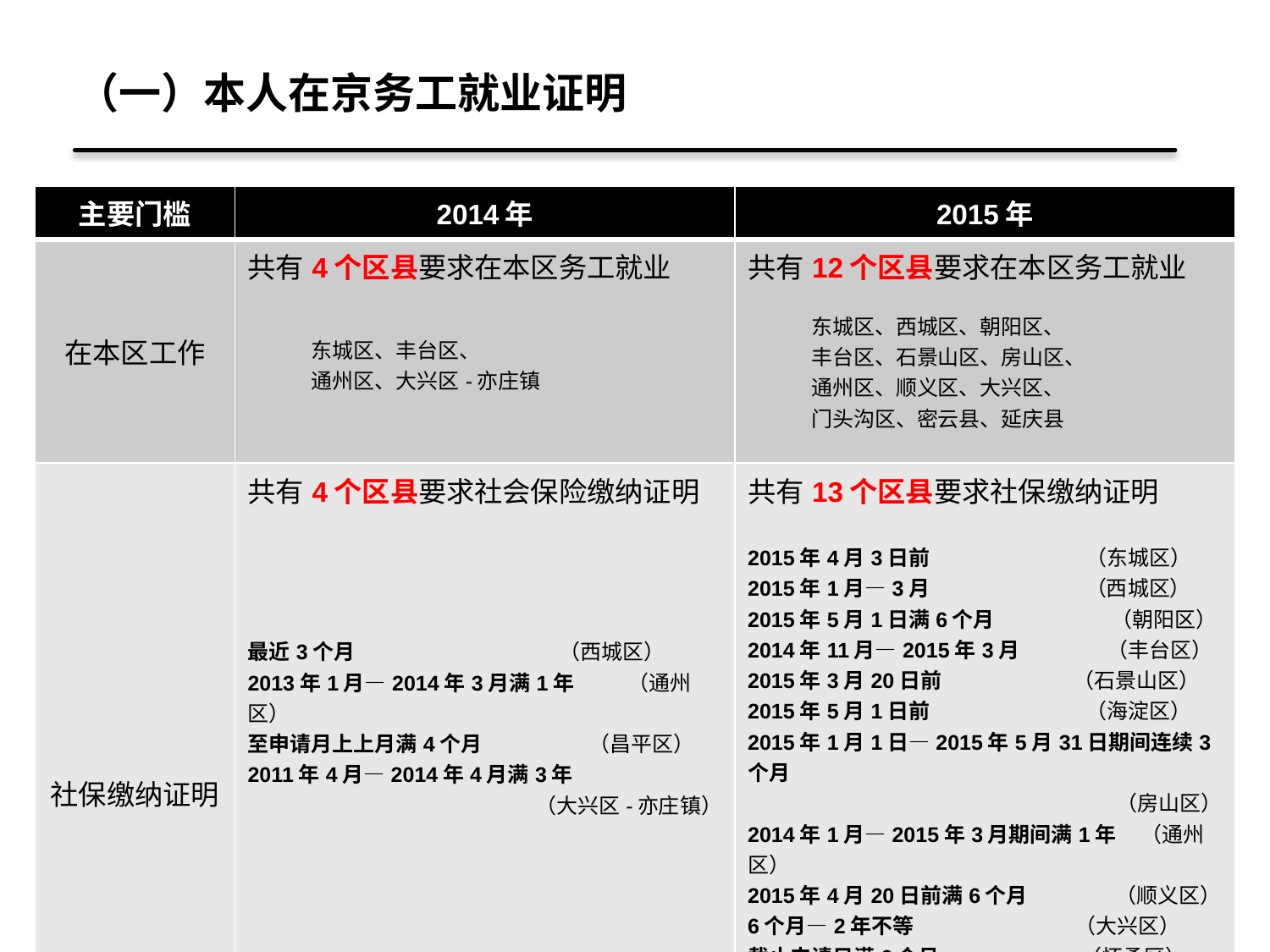

（一）本人在京务工就业证明
| 主要门槛 | 2014年 | 2015年 |
| --- | --- | --- |
| 在本区工作 | 共有4个区县要求在本区务工就业 东城区、丰台区、 通州区、大兴区-亦庄镇 | 共有12个区县要求在本区务工就业 东城区、西城区、朝阳区、 丰台区、石景山区、房山区、 通州区、顺义区、大兴区、 门头沟区、密云县、延庆县 |
| 社保缴纳证明 | 共有4个区县要求社会保险缴纳证明 最近3个月 （西城区） 2013年1月—2014年3月满1年 （通州区） 至申请月上上月满4个月 （昌平区） 2011年4月—2014年4月满3年 （大兴区-亦庄镇） | 共有13个区县要求社保缴纳证明 2015年4月3日前 （东城区） 2015年1月—3月 （西城区） 2015年5月1日满6个月 （朝阳区） 2014年11月—2015年3月 （丰台区） 2015年3月20日前 （石景山区） 2015年5月1日前 （海淀区） 2015年1月1日—2015年5月31日期间连续3个月 （房山区） 2014年1月—2015年3月期间满1年 （通州区） 2015年4月20日前满6个月 （顺义区） 6个月—2年不等 （大兴区） 截止申请日满6个月 （怀柔区） 累积6个月，2014年12月1日—2015年3月31日期间连续3个月 （密云县） 2014年12月31日前 （延庆县） |